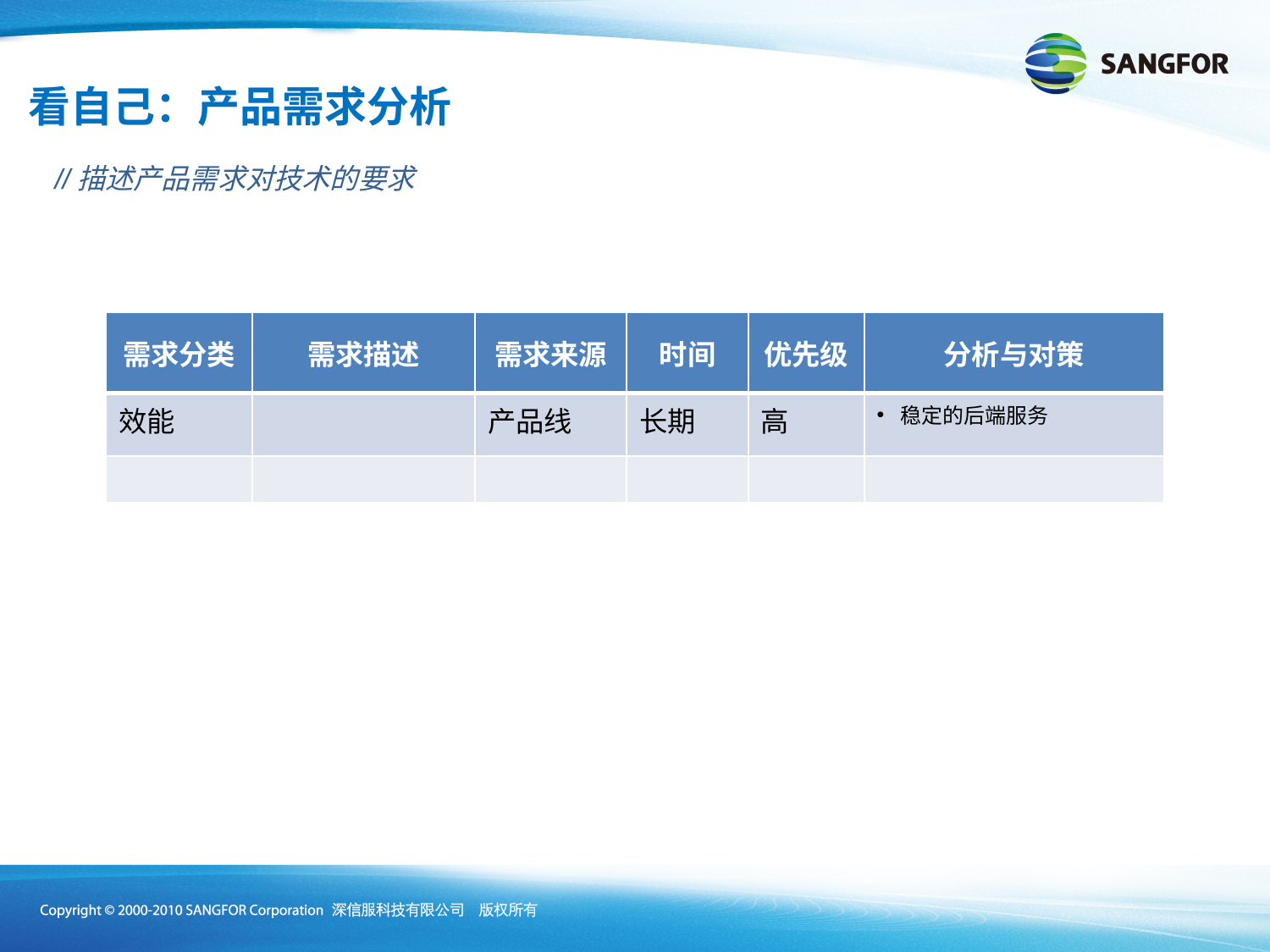

看自己：产品需求分析

//描述产品需求对技术的要求

| 需求分类 | 需求描述 | 需求来源 | 时间 | 优先级 | 分析与对策 |
| --- | --- | --- | --- | --- | --- |
| 效能 |  | 产品线 | 长期 | 高 | 稳定的后端服务 |
|  |  |  |  |  |  |